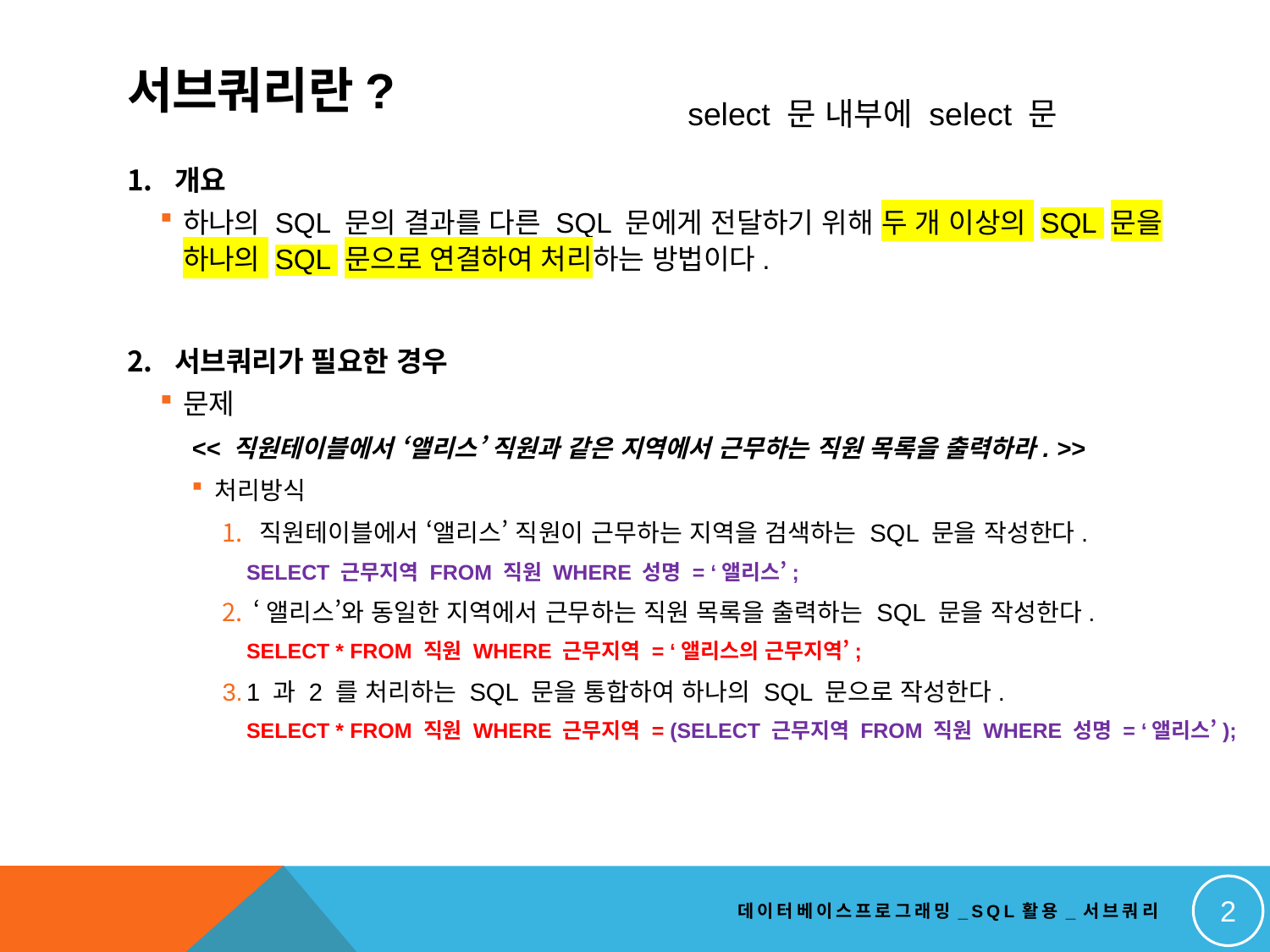

# 서브쿼리란?
select 문 내부에 select 문
개요
하나의 SQL 문의 결과를 다른 SQL 문에게 전달하기 위해 두 개 이상의 SQL 문을
하나의 SQL 문으로 연결하여 처리하는 방법이다.

서브쿼리가 필요한 경우
문제
<< 직원테이블에서 ‘앨리스’ 직원과 같은 지역에서 근무하는 직원 목록을 출력하라. >>
처리방식
 직원테이블에서 ‘앨리스’ 직원이 근무하는 지역을 검색하는 SQL 문을 작성한다.
SELECT 근무지역 FROM 직원 WHERE 성명 = ‘앨리스’;
 ‘앨리스’와 동일한 지역에서 근무하는 직원 목록을 출력하는 SQL 문을 작성한다.
SELECT * FROM 직원 WHERE 근무지역 = ‘앨리스의 근무지역’;
1 과 2 를 처리하는 SQL 문을 통합하여 하나의 SQL 문으로 작성한다.
SELECT * FROM 직원 WHERE 근무지역 = (SELECT 근무지역 FROM 직원 WHERE 성명 = ‘앨리스’);

2
데이터베이스프로그래밍_SQL활용_서브쿼리